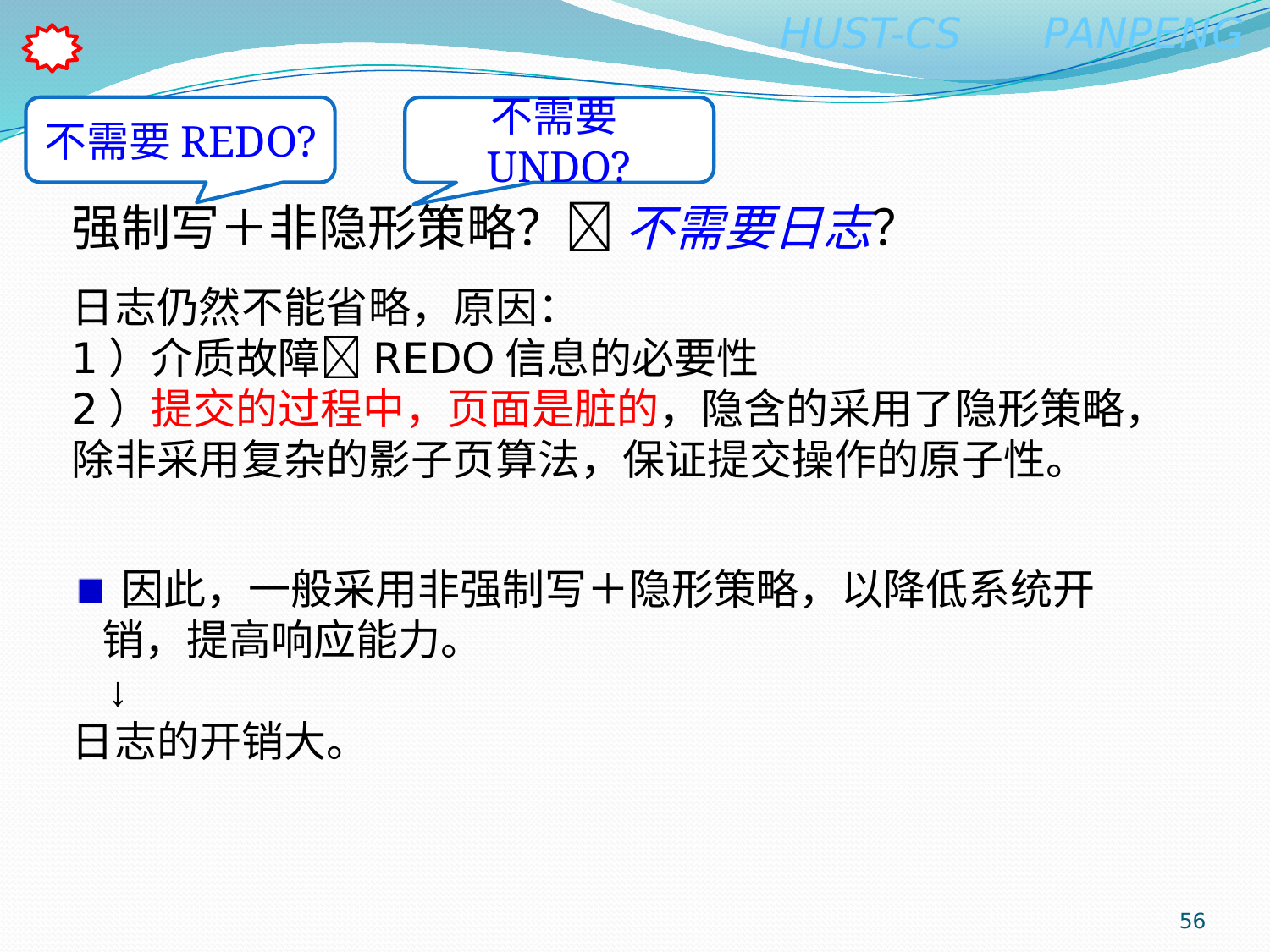

不需要REDO?
不需要UNDO?
强制写＋非隐形策略？→ 不需要日志？
日志仍然不能省略，原因：
1）介质故障→REDO信息的必要性
2）提交的过程中，页面是脏的，隐含的采用了隐形策略，除非采用复杂的影子页算法，保证提交操作的原子性。
 因此，一般采用非强制写＋隐形策略，以降低系统开销，提高响应能力。
   ↓
日志的开销大。
56